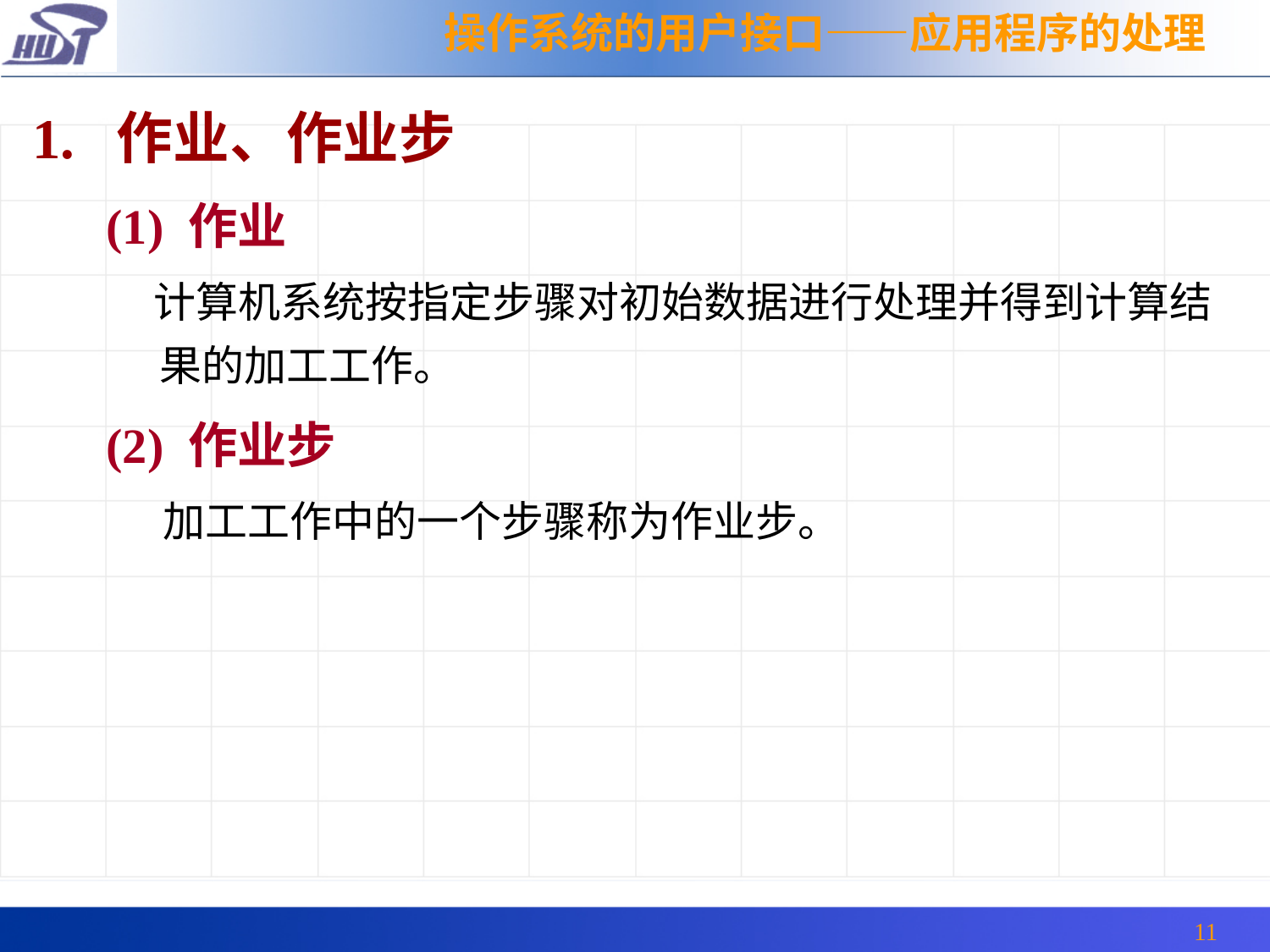

操作系统的用户接口——应用程序的处理
1.  作业、作业步
       (1) 作业
     计算机系统按指定步骤对初始数据进行处理并得到计算结果的加工工作。
       (2) 作业步
      加工工作中的一个步骤称为作业步。
11